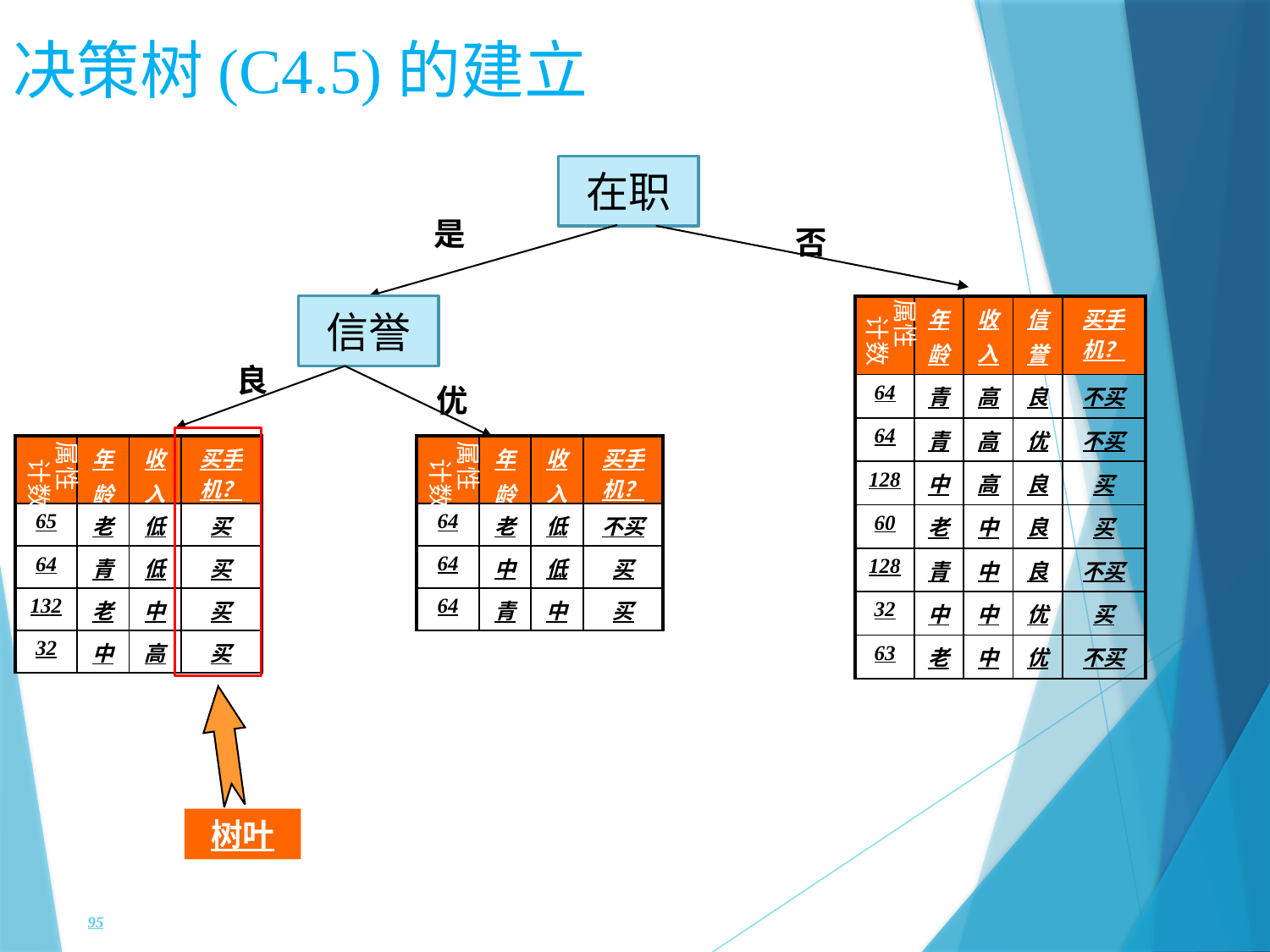

决策树(C4.5)的建立
属性
计数
在职
是
否
属性
计数
属性
计数
信誉
|  | 年 龄 | 收 入 | 信 誉 | 买手机？ |
| --- | --- | --- | --- | --- |
| 64 | 青 | 高 | 良 | 不买 |
| 64 | 青 | 高 | 优 | 不买 |
| 128 | 中 | 高 | 良 | 买 |
| 60 | 老 | 中 | 良 | 买 |
| 128 | 青 | 中 | 良 | 不买 |
| 32 | 中 | 中 | 优 | 买 |
| 63 | 老 | 中 | 优 | 不买 |
良
优
属性
计数
属性
计数

|  | 年 龄 | 收 入 | 买手机？ |
| --- | --- | --- | --- |
| 65 | 老 | 低 | 买 |
| 64 | 青 | 低 | 买 |
| 132 | 老 | 中 | 买 |
| 32 | 中 | 高 | 买 |
|  | 年 龄 | 收 入 | 买手机？ |
| --- | --- | --- | --- |
| 64 | 老 | 低 | 不买 |
| 64 | 中 | 低 | 买 |
| 64 | 青 | 中 | 买 |

树叶
95